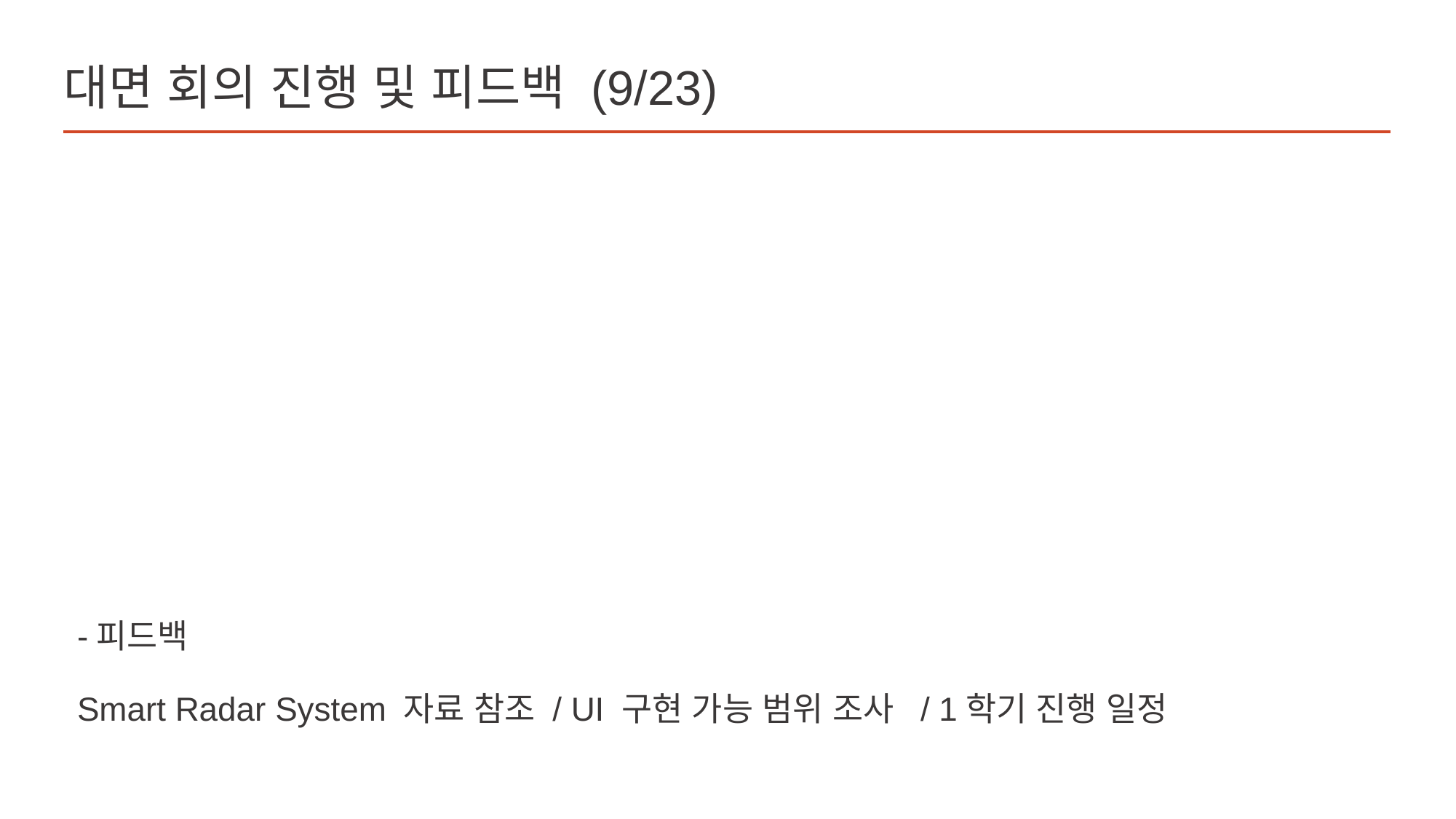

# 대면 회의 진행 및 피드백 (9/23)
-피드백
Smart Radar System 자료 참조 / UI 구현 가능 범위 조사  / 1학기 진행 일정